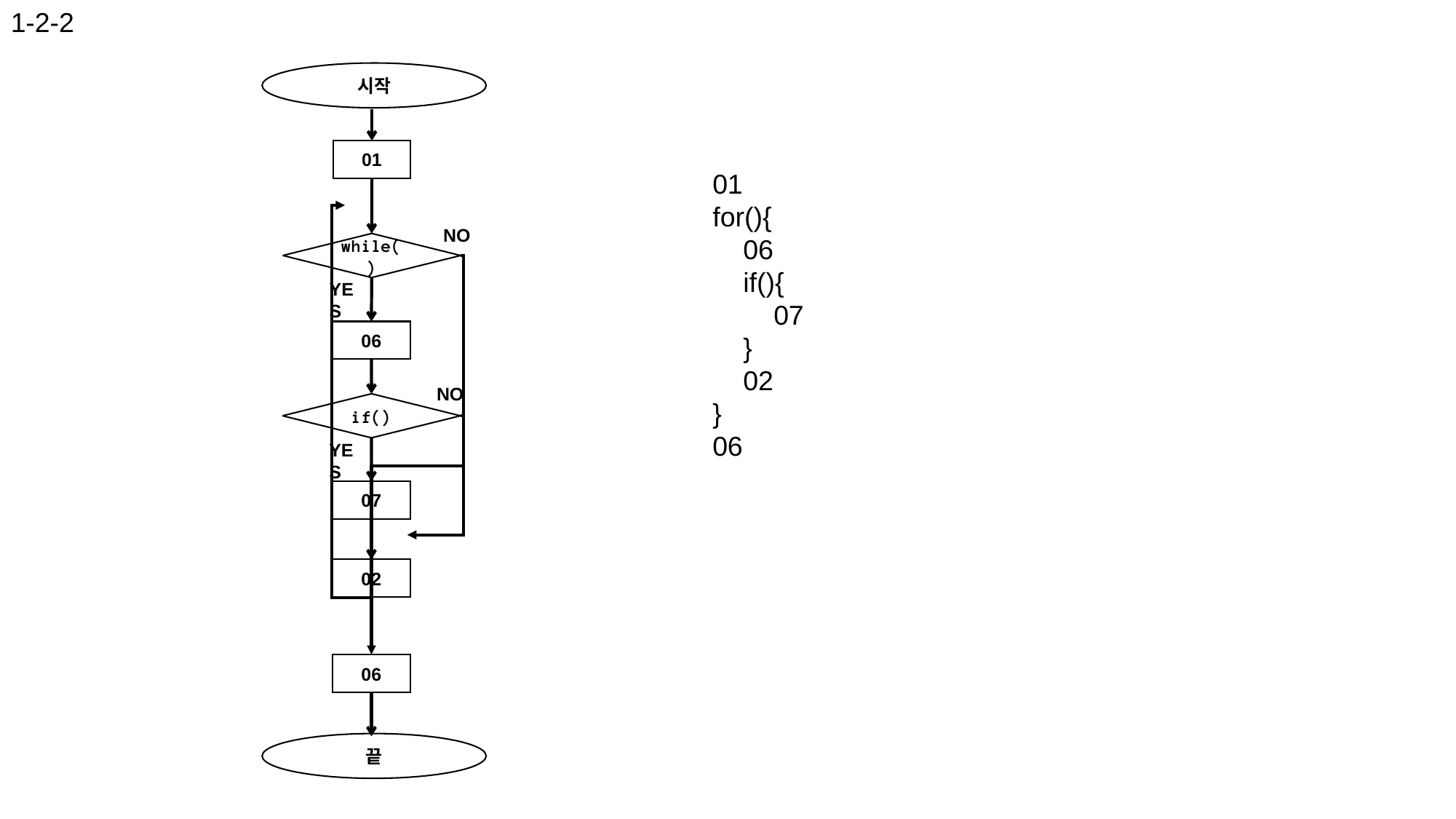

1-2-2
시작
01
01
for(){
    06
    if(){
        07
    }
    02
}
06
NO
while()
YES
06
NO
if()
YES
07
02
06
끝